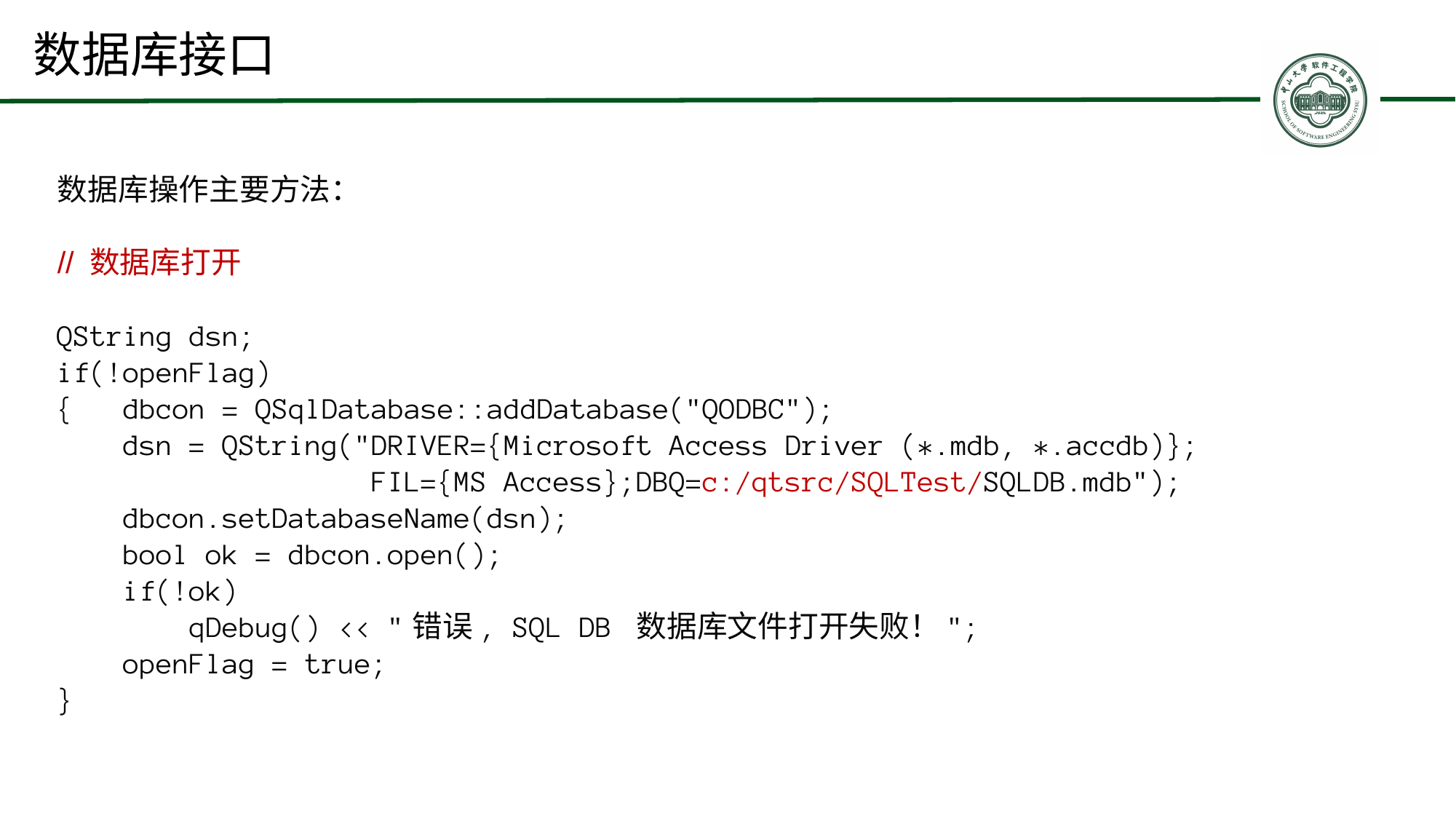

# 数据库接口
数据库操作主要方法：

// 数据库打开

QString dsn;
if(!openFlag)
{   dbcon = QSqlDatabase::addDatabase("QODBC");
    dsn = QString("DRIVER={Microsoft Access Driver (*.mdb, *.accdb)};
                   FIL={MS Access};DBQ=c:/qtsrc/SQLTest/SQLDB.mdb");
    dbcon.setDatabaseName(dsn);
    bool ok = dbcon.open();
    if(!ok)
        qDebug() << "错误, SQL DB 数据库文件打开失败！";
    openFlag = true;
}